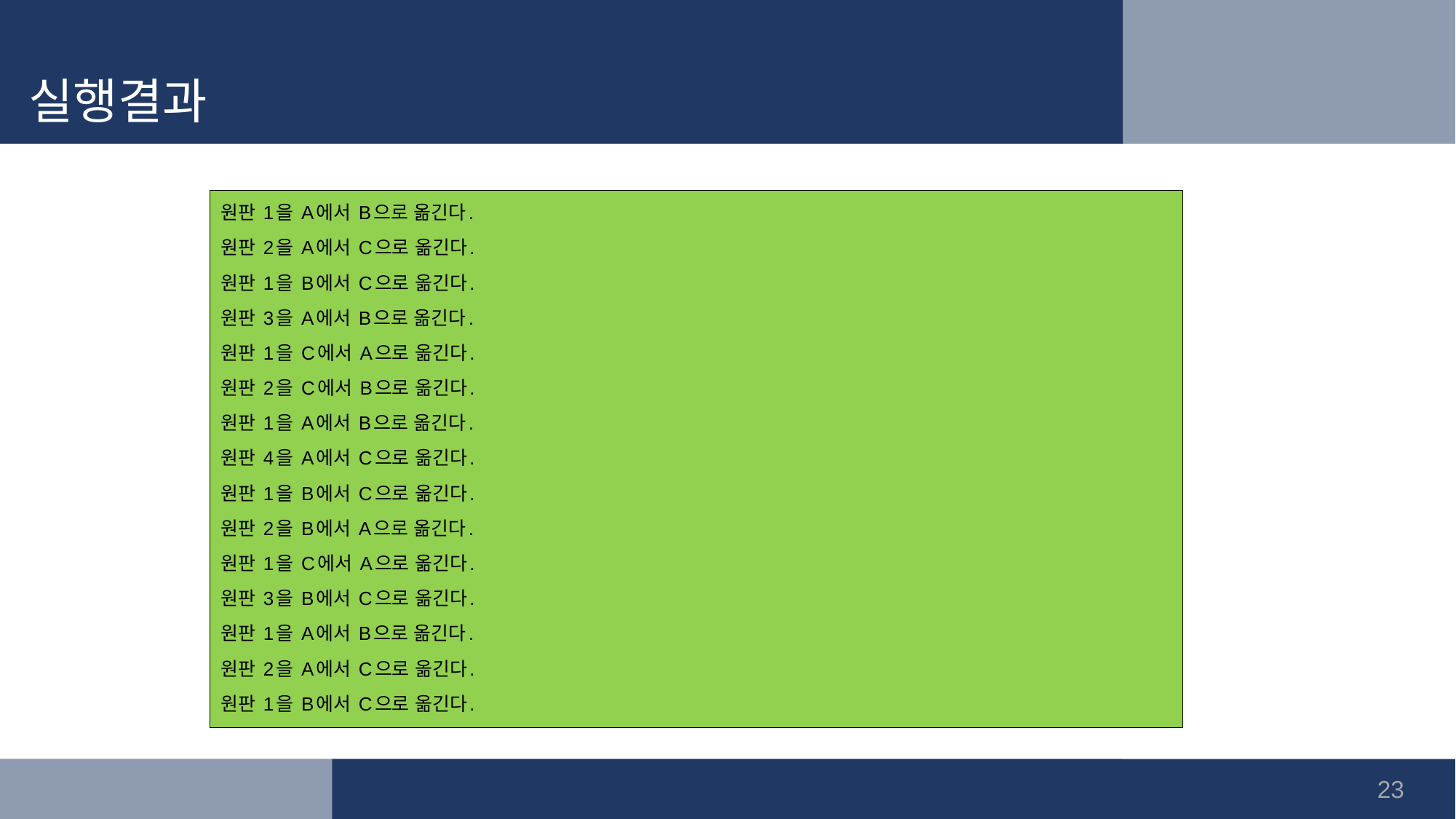

# 실행결과
원판 1을 A에서 B으로 옮긴다.
원판 2을 A에서 C으로 옮긴다.
원판 1을 B에서 C으로 옮긴다.
원판 3을 A에서 B으로 옮긴다.
원판 1을 C에서 A으로 옮긴다.
원판 2을 C에서 B으로 옮긴다.
원판 1을 A에서 B으로 옮긴다.
원판 4을 A에서 C으로 옮긴다.
원판 1을 B에서 C으로 옮긴다.
원판 2을 B에서 A으로 옮긴다.
원판 1을 C에서 A으로 옮긴다.
원판 3을 B에서 C으로 옮긴다.
원판 1을 A에서 B으로 옮긴다.
원판 2을 A에서 C으로 옮긴다.
원판 1을 B에서 C으로 옮긴다.
23